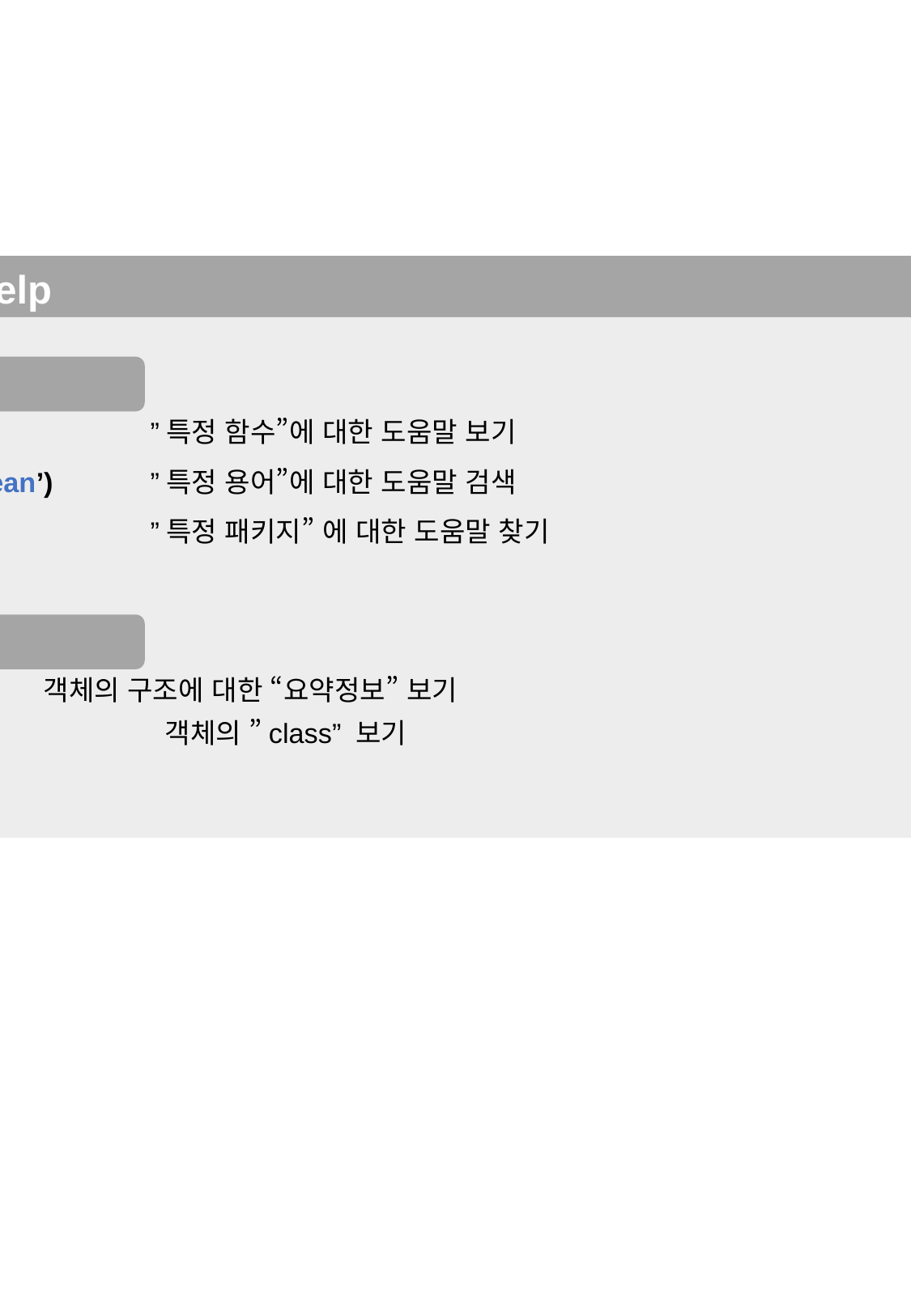

도움말  Getting Help

?mean 				”특정 함수”에 대한 도움말 보기
help.search(‘weighted mean’) 	”특정 용어”에 대한 도움말 검색
help(package = ‘dplyr’)		”특정 패키지” 에 대한 도움말 찾기

str(iris)			 객체의 구조에 대한 “요약정보” 보기
class(iris)			 객체의 ”class” 보기

도움말 보기
객체에 대한 정보 보기